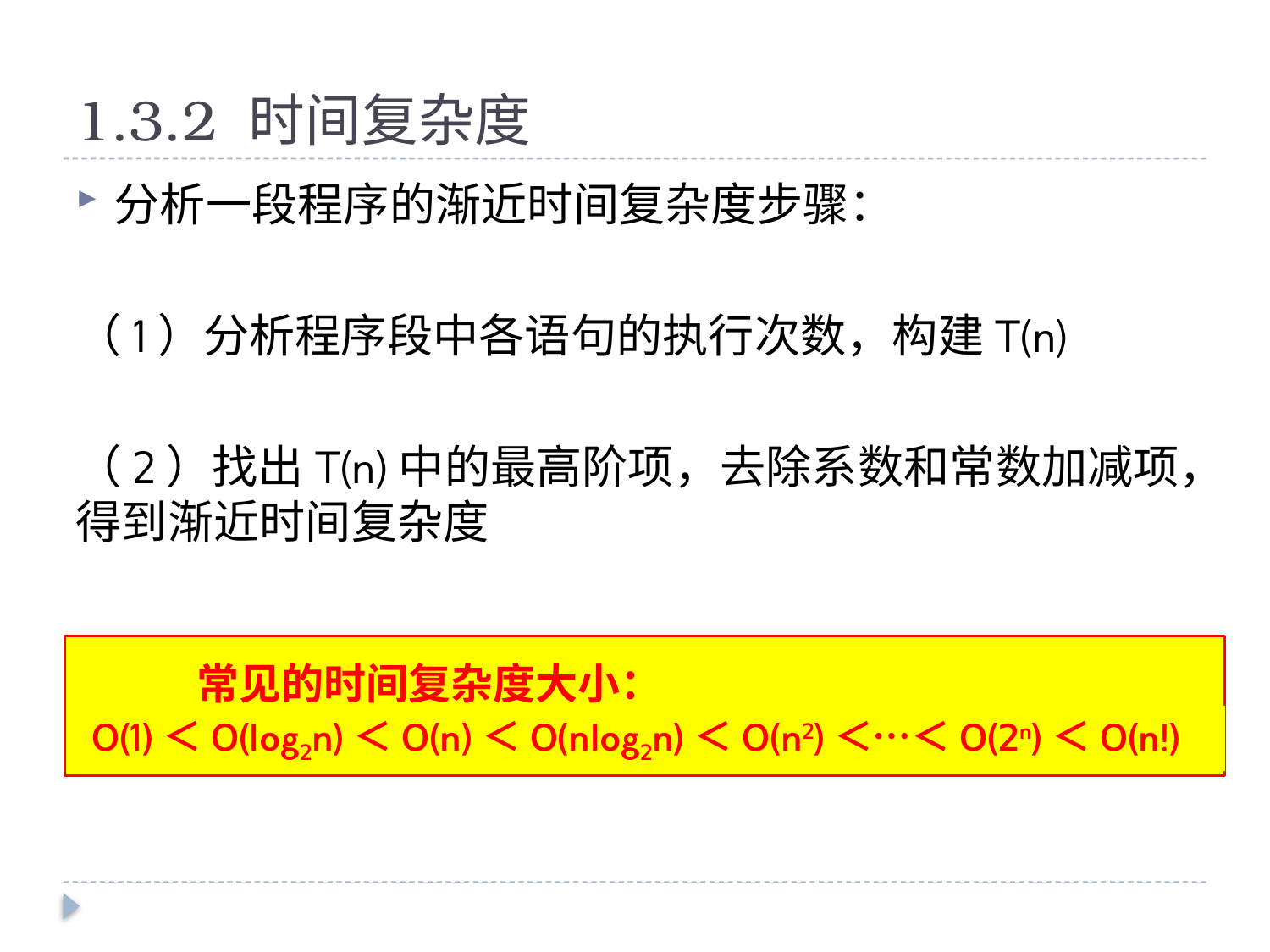

# 1.3.2 时间复杂度
分析一段程序的渐近时间复杂度步骤：

（1）分析程序段中各语句的执行次数，构建T(n)

（2）找出T(n)中的最高阶项，去除系数和常数加减项，得到渐近时间复杂度

常见的时间复杂度大小：
O(1)＜O(log2n)＜O(n)＜O(nlog2n)＜O(n2)＜…＜O(2n)＜O(n!)